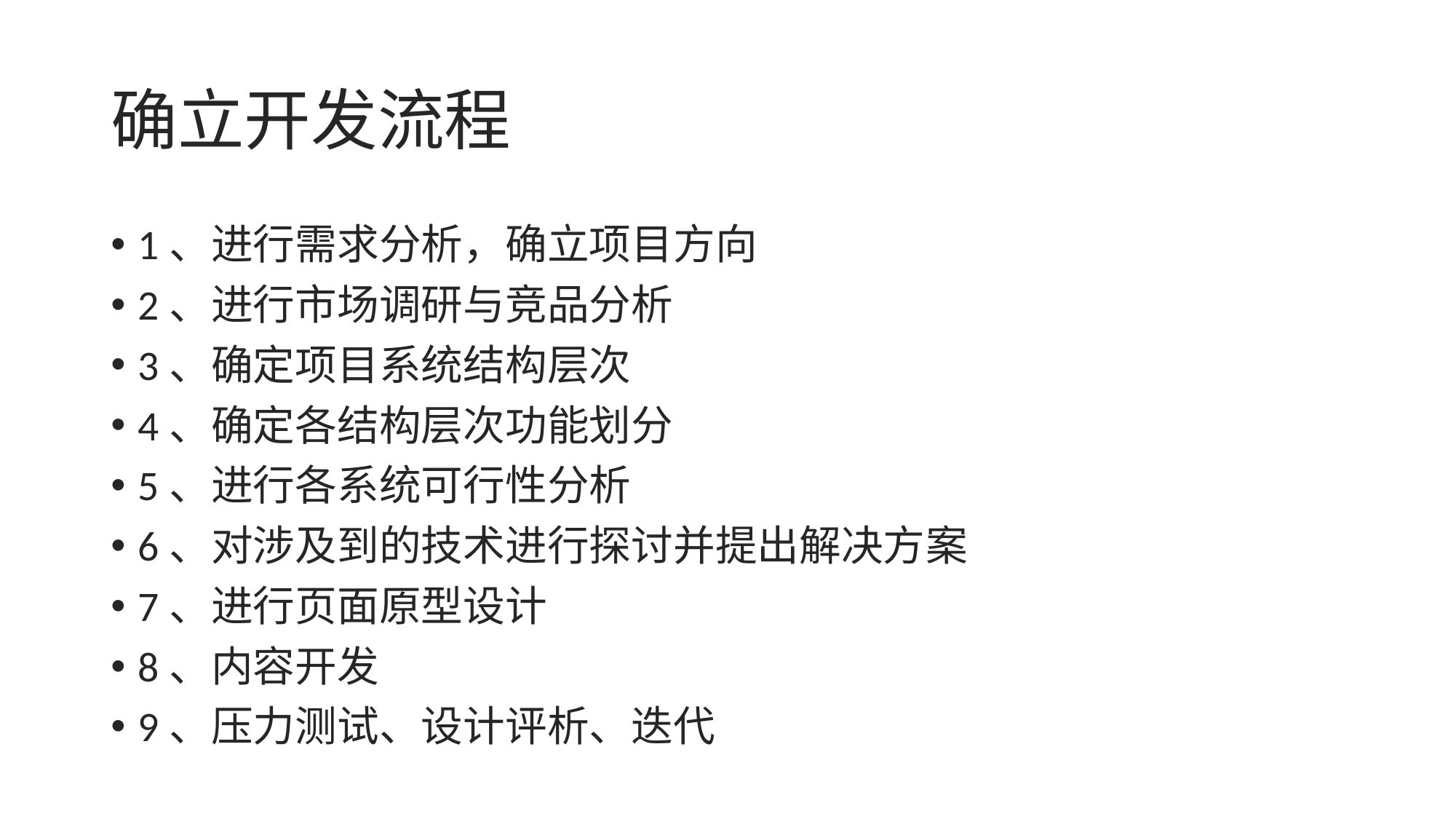

# 确立开发流程
1、进行需求分析，确立项目方向
2、进行市场调研与竞品分析
3、确定项目系统结构层次
4、确定各结构层次功能划分
5、进行各系统可行性分析
6、对涉及到的技术进行探讨并提出解决方案
7、进行页面原型设计
8、内容开发
9、压力测试、设计评析、迭代